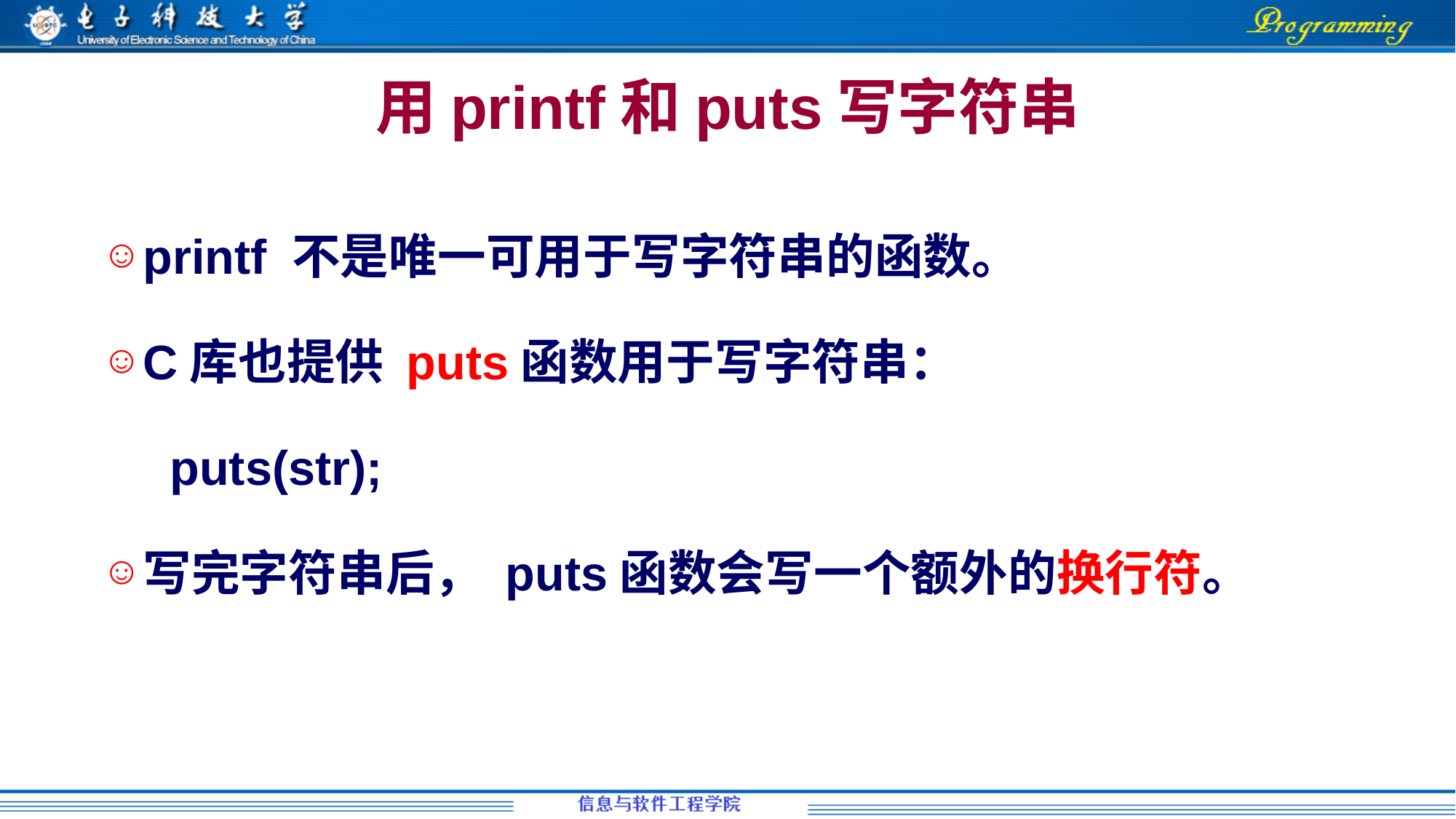

# 用printf和puts写字符串
printf 不是唯一可用于写字符串的函数。
C库也提供 puts函数用于写字符串：
	  puts(str);
写完字符串后， puts函数会写一个额外的换行符。